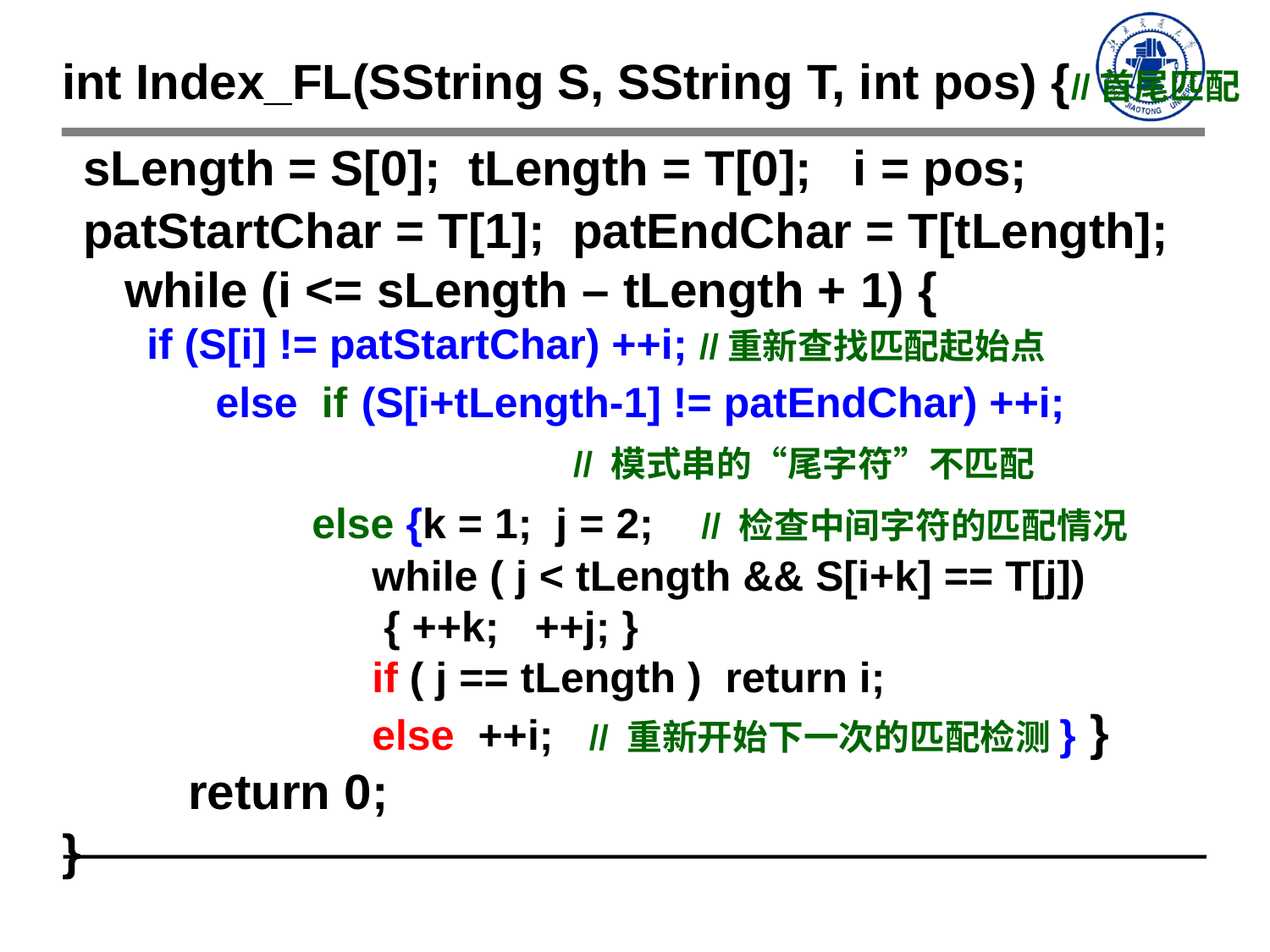

int Index_FL(SString S, SString T, int pos) {//首尾匹配

}
sLength = S[0];  tLength = T[0];   i = pos;   patStartChar = T[1];  patEndChar = T[tLength];
   while (i <= sLength – tLength + 1) {
if (S[i] != patStartChar) ++i; //重新查找匹配起始点
     else  if (S[i+tLength-1] != patEndChar) ++i;
                               // 模式串的“尾字符”不匹配
            else {k = 1;  j = 2;    // 检查中间字符的匹配情况
                   while ( j < tLength && S[i+k] == T[j])
                    { ++k;   ++j; }
                   if ( j == tLength )  return i;
                   else  ++i;   // 重新开始下一次的匹配检测} }
   return 0;